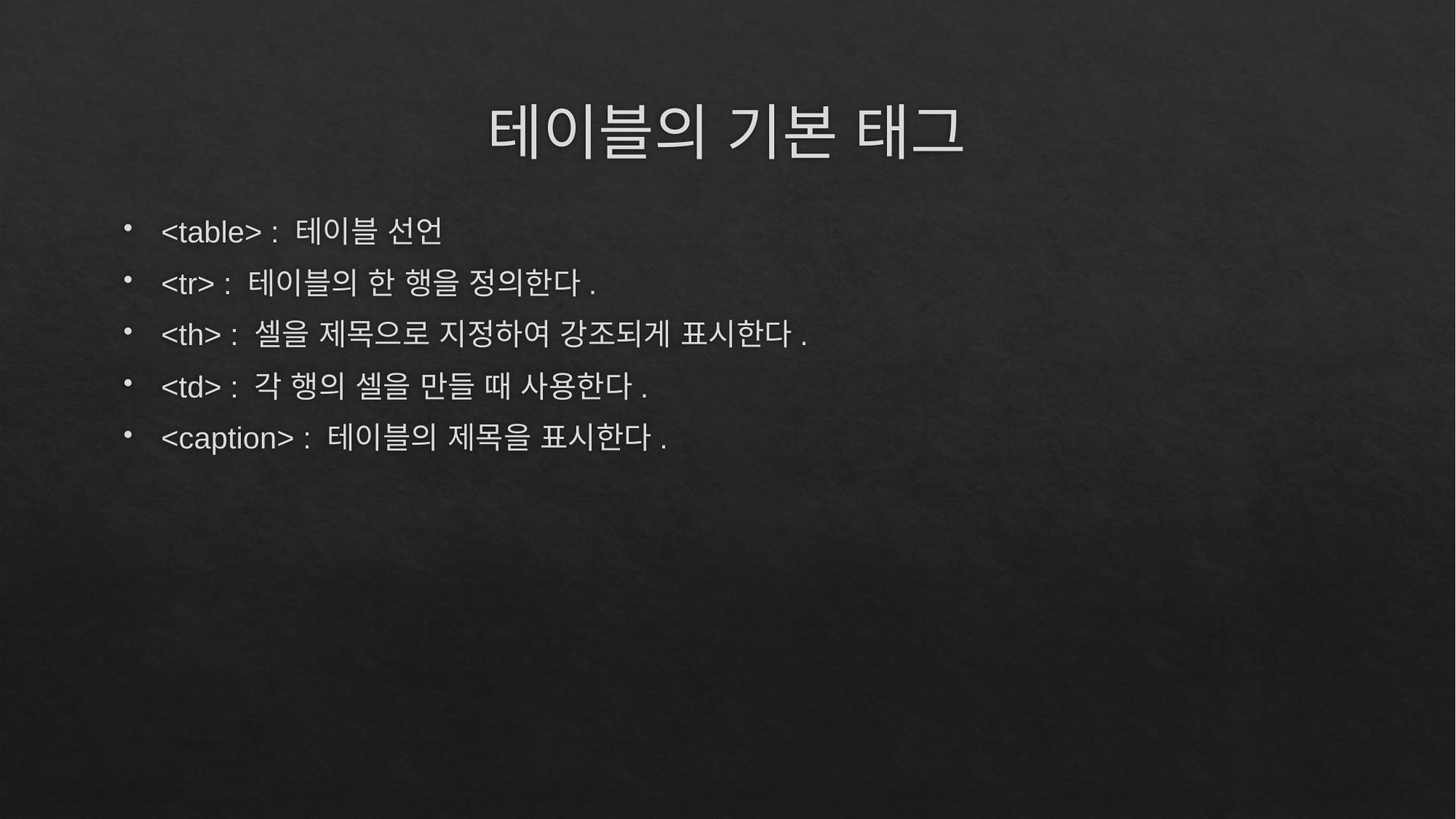

# 테이블의 기본 태그
<table> : 테이블 선언
<tr> : 테이블의 한 행을 정의한다.
<th> : 셀을 제목으로 지정하여 강조되게 표시한다.
<td> : 각 행의 셀을 만들 때 사용한다.
<caption> : 테이블의 제목을 표시한다.